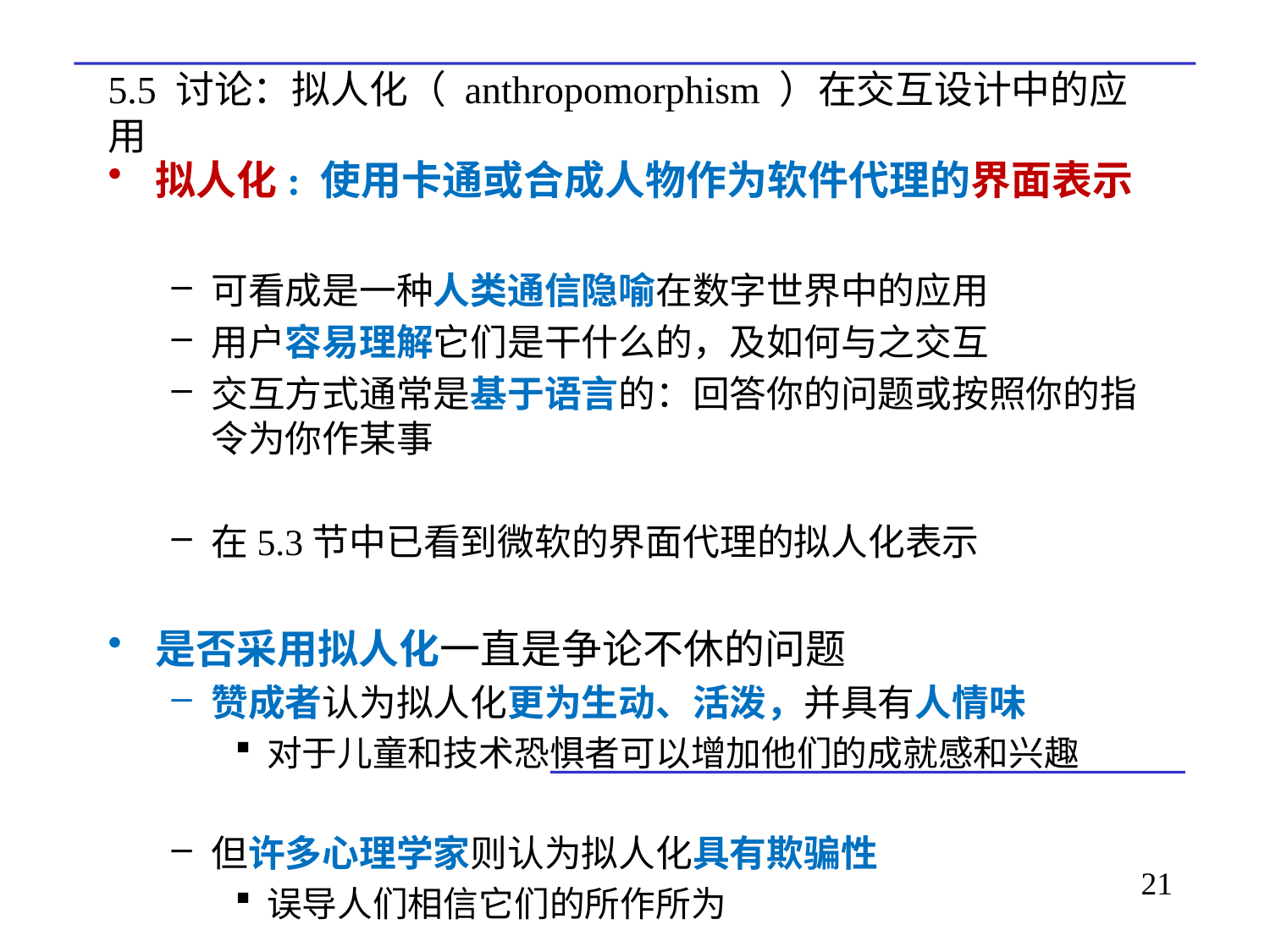

# 5.5 讨论：拟人化（ anthropomorphism ）在交互设计中的应用
拟人化: 使用卡通或合成人物作为软件代理的界面表示

可看成是一种人类通信隐喻在数字世界中的应用
用户容易理解它们是干什么的，及如何与之交互
交互方式通常是基于语言的：回答你的问题或按照你的指令为你作某事

在5.3节中已看到微软的界面代理的拟人化表示

是否采用拟人化一直是争论不休的问题
赞成者认为拟人化更为生动、活泼，并具有人情味
对于儿童和技术恐惧者可以增加他们的成就感和兴趣

但许多心理学家则认为拟人化具有欺骗性
误导人们相信它们的所作所为
21